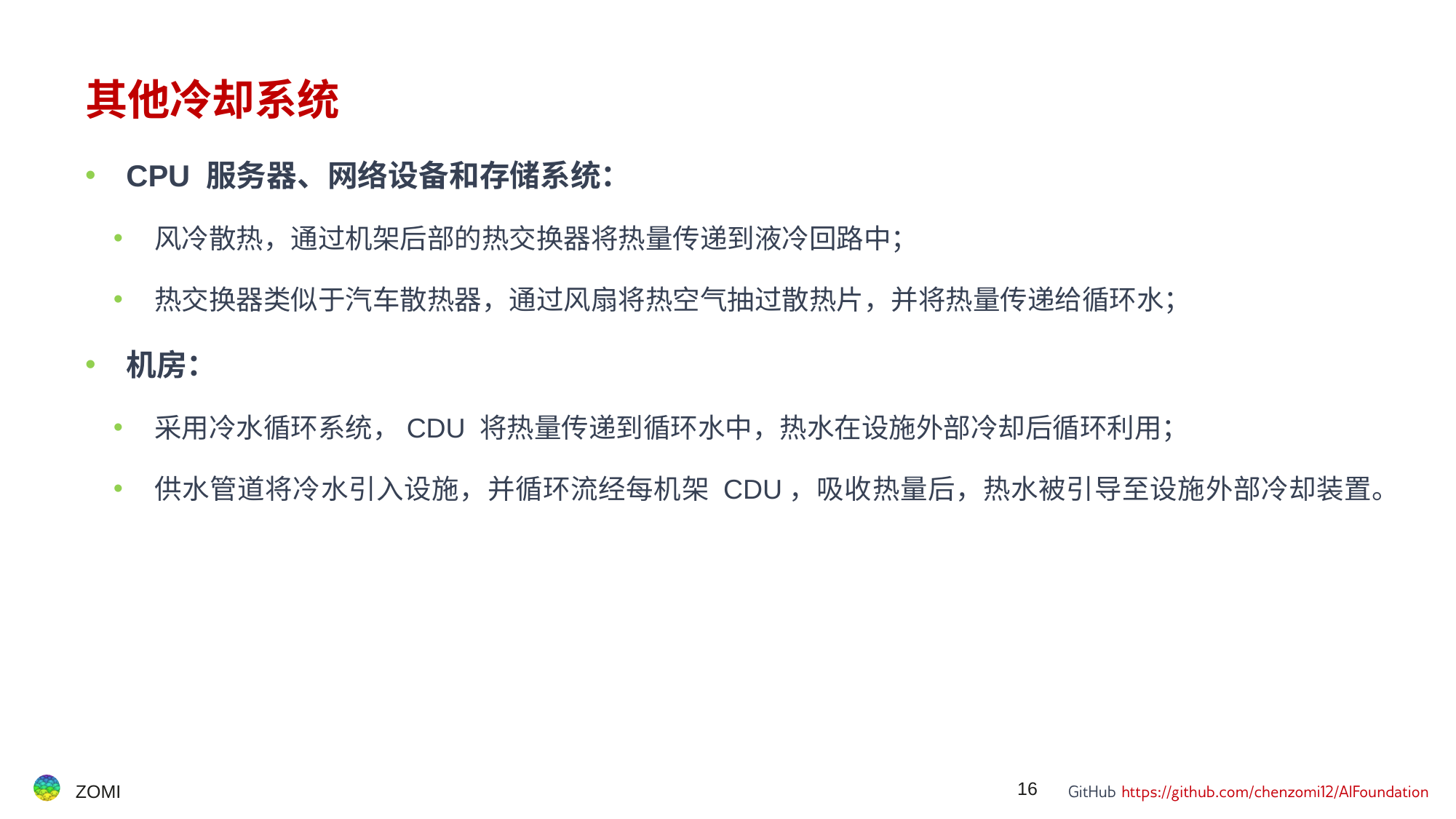

# 其他冷却系统
CPU 服务器、网络设备和存储系统：
风冷散热，通过机架后部的热交换器将热量传递到液冷回路中；
热交换器类似于汽车散热器，通过风扇将热空气抽过散热片，并将热量传递给循环水；
机房：
采用冷水循环系统，CDU 将热量传递到循环水中，热水在设施外部冷却后循环利用；
供水管道将冷水引入设施，并循环流经每机架 CDU，吸收热量后，热水被引导至设施外部冷却装置。